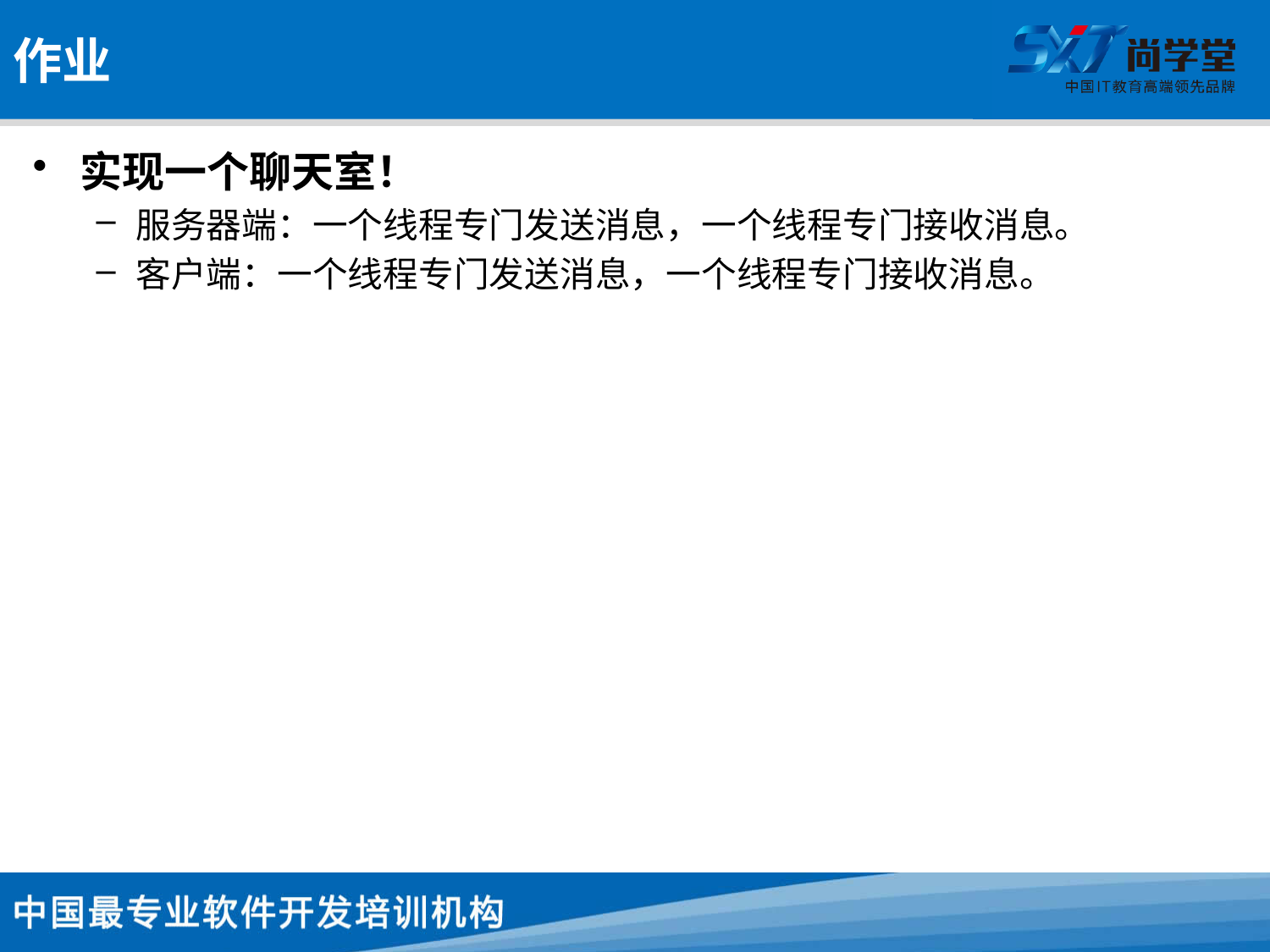

# 作业
实现一个聊天室！
服务器端：一个线程专门发送消息，一个线程专门接收消息。
客户端：一个线程专门发送消息，一个线程专门接收消息。